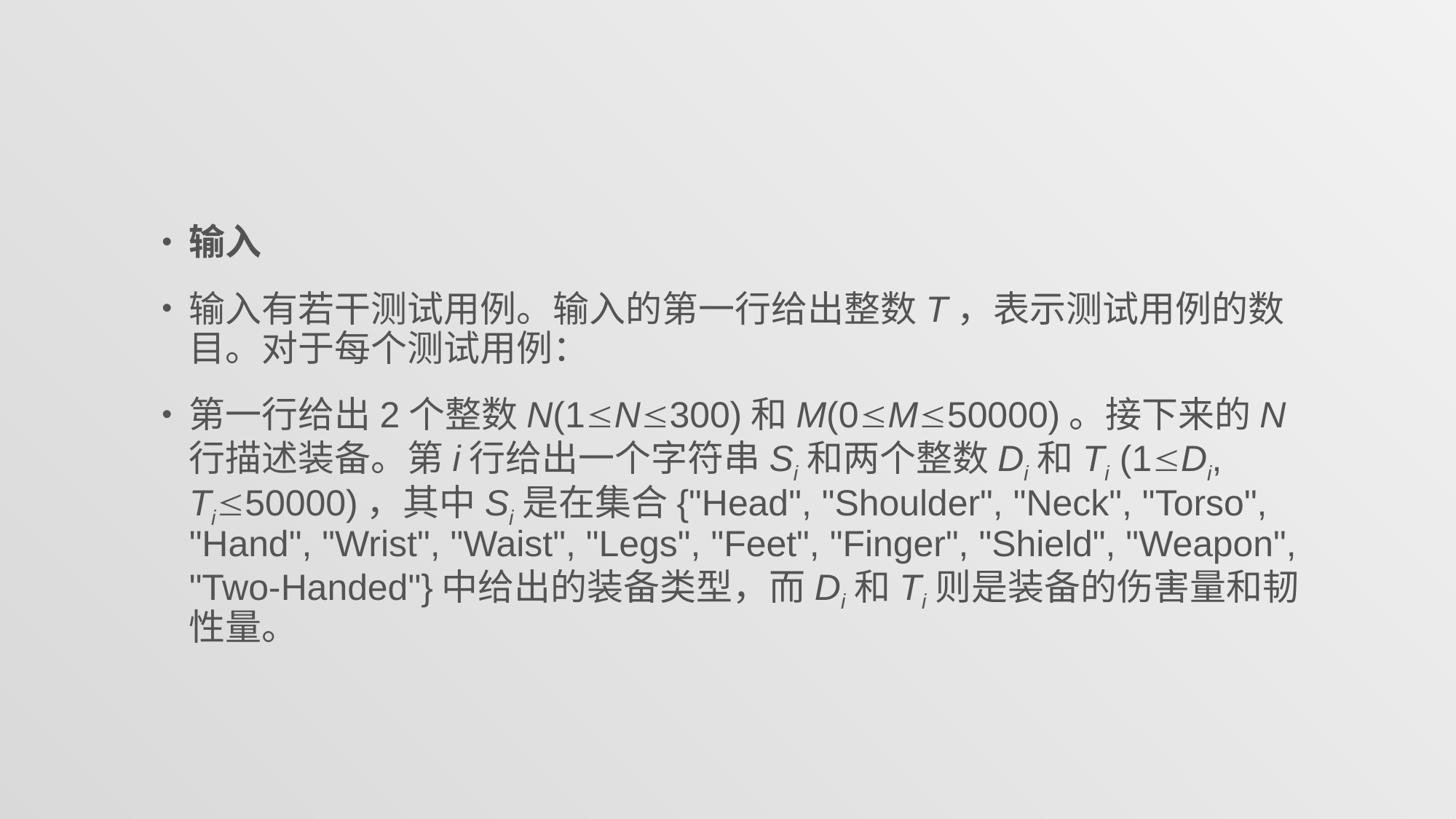

#
输入
输入有若干测试用例。输入的第一行给出整数T，表示测试用例的数目。对于每个测试用例：
第一行给出2个整数N(1≤N≤300)和M(0≤M≤50000)。接下来的N行描述装备。第i行给出一个字符串Si和两个整数Di和Ti (1≤Di, Ti≤50000)，其中Si是在集合{"Head", "Shoulder", "Neck", "Torso", "Hand", "Wrist", "Waist", "Legs", "Feet", "Finger", "Shield", "Weapon", "Two-Handed"}中给出的装备类型，而Di和Ti则是装备的伤害量和韧性量。